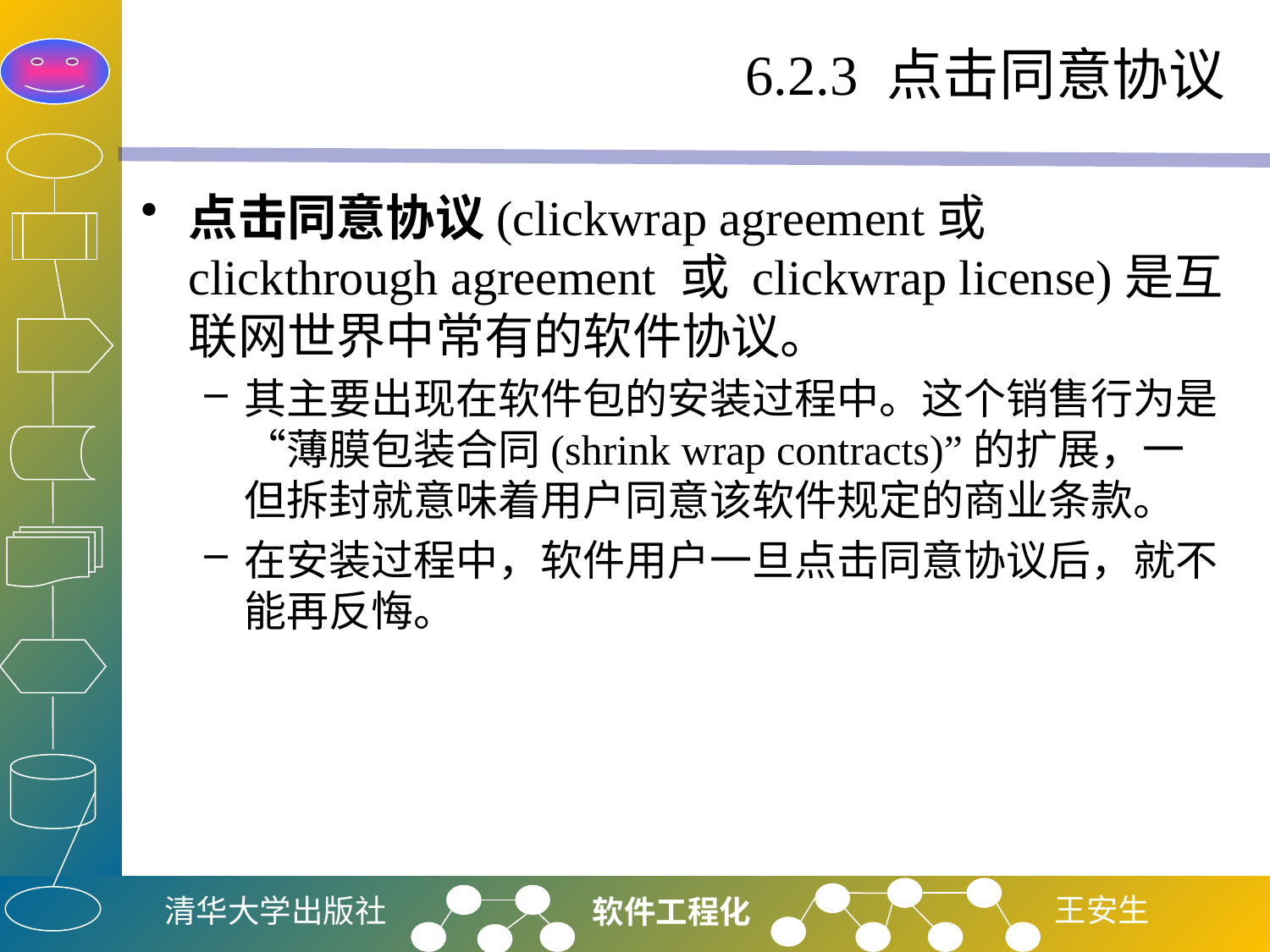

# 6.2.3 点击同意协议
点击同意协议(clickwrap agreement或clickthrough agreement 或 clickwrap license)是互联网世界中常有的软件协议。
其主要出现在软件包的安装过程中。这个销售行为是 “薄膜包装合同(shrink wrap contracts)”的扩展，一但拆封就意味着用户同意该软件规定的商业条款。
在安装过程中，软件用户一旦点击同意协议后，就不能再反悔。